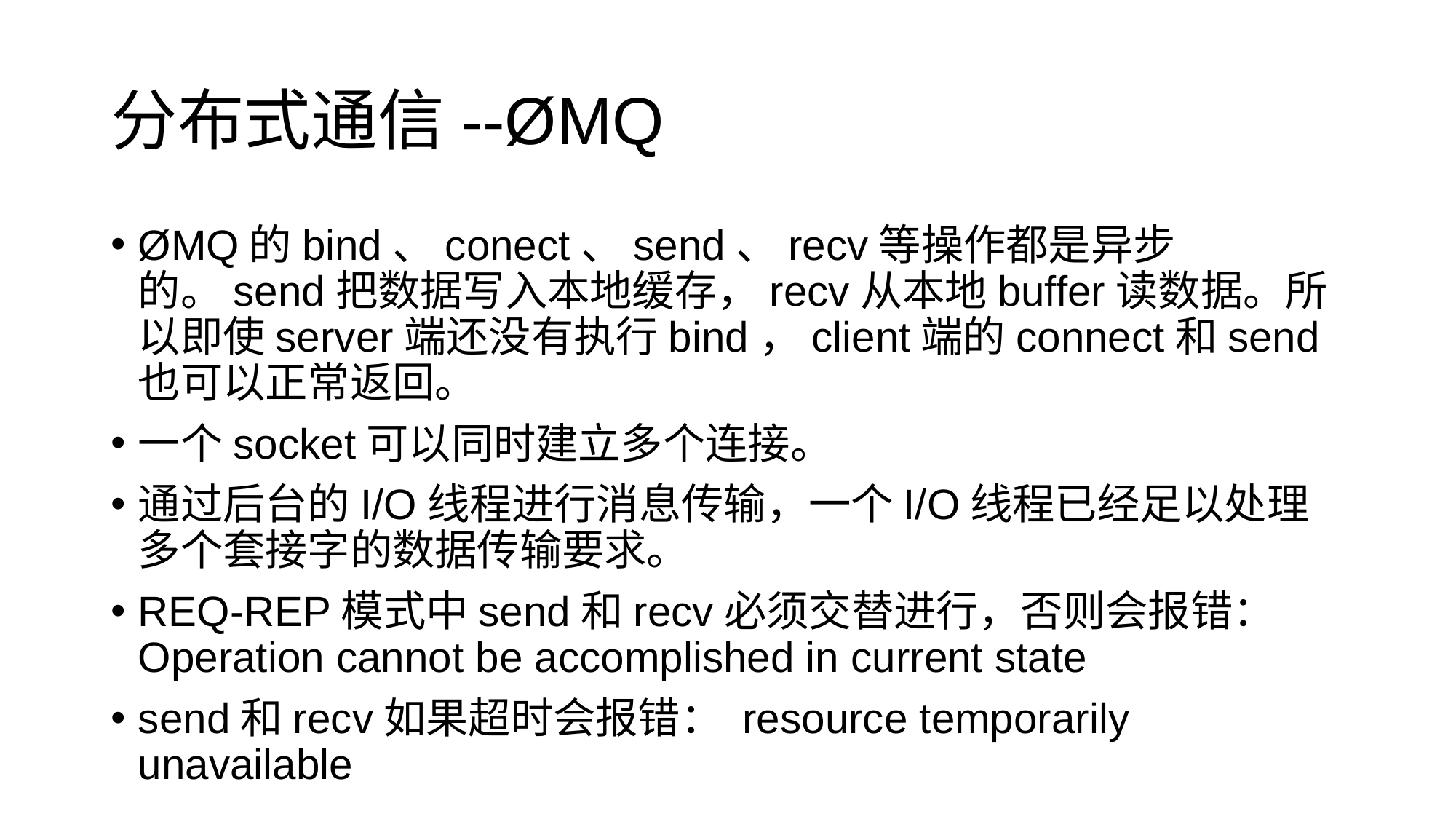

# 分布式通信--ØMQ
ØMQ的bind、conect、send、recv等操作都是异步的。send把数据写入本地缓存，recv从本地buffer读数据。所以即使server端还没有执行bind，client端的connect和send也可以正常返回。
一个socket可以同时建立多个连接。
通过后台的I/O线程进行消息传输，一个I/O线程已经足以处理多个套接字的数据传输要求。
REQ-REP模式中send和recv必须交替进行，否则会报错： Operation cannot be accomplished in current state
send和recv如果超时会报错： resource temporarily unavailable